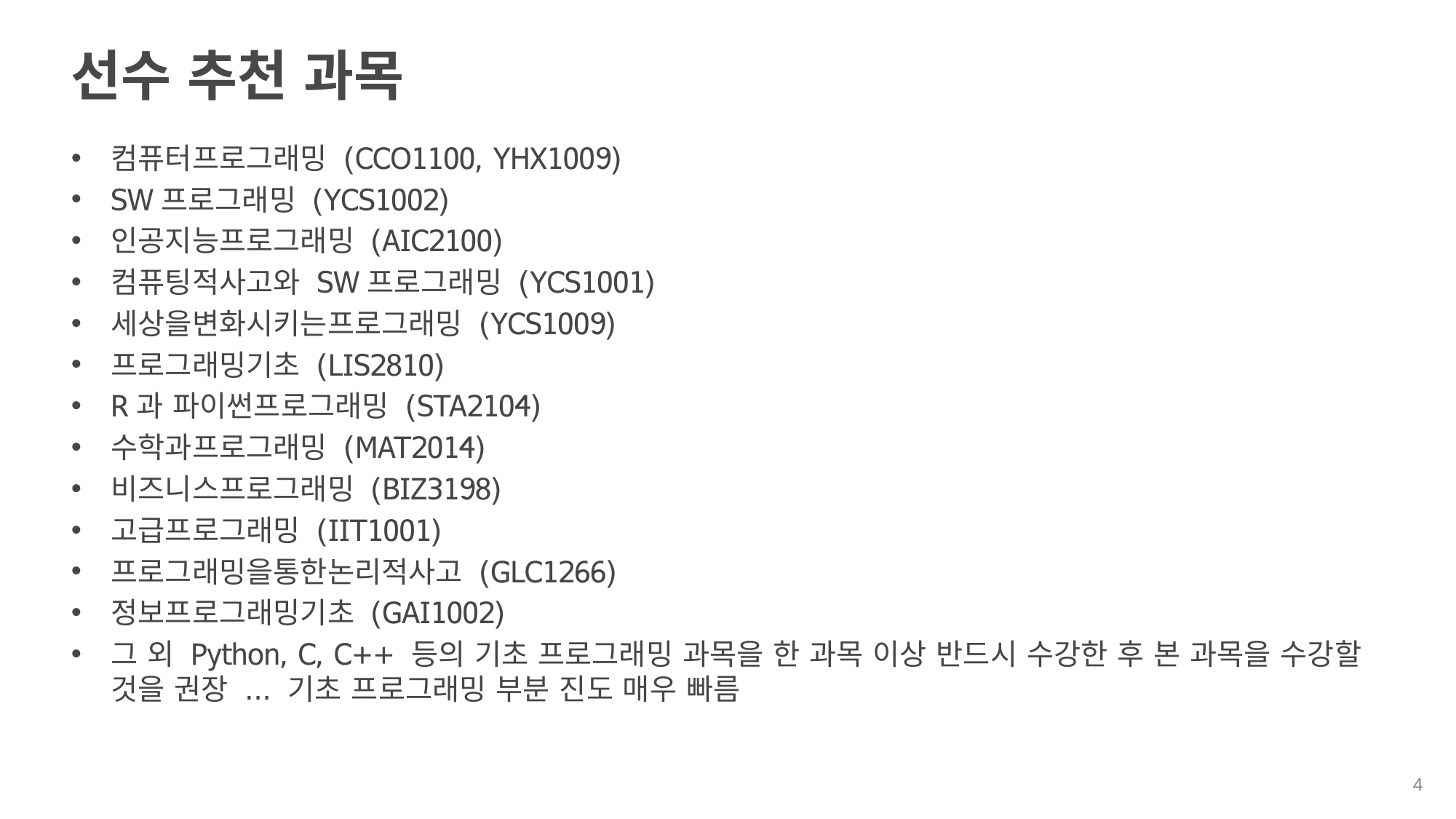

# 선수 추천 과목
컴퓨터프로그래밍 (CCO1100, YHX1009)
SW프로그래밍 (YCS1002)
인공지능프로그래밍 (AIC2100)
컴퓨팅적사고와 SW프로그래밍 (YCS1001)
세상을변화시키는프로그래밍 (YCS1009)
프로그래밍기초 (LIS2810)
R과 파이썬프로그래밍 (STA2104)
수학과프로그래밍 (MAT2014)
비즈니스프로그래밍 (BIZ3198)
고급프로그래밍 (IIT1001)
프로그래밍을통한논리적사고 (GLC1266)
정보프로그래밍기초 (GAI1002)
그 외 Python, C, C++ 등의 기초 프로그래밍 과목을 한 과목 이상 반드시 수강한 후 본 과목을 수강할 것을 권장 ... 기초 프로그래밍 부분 진도 매우 빠름
4